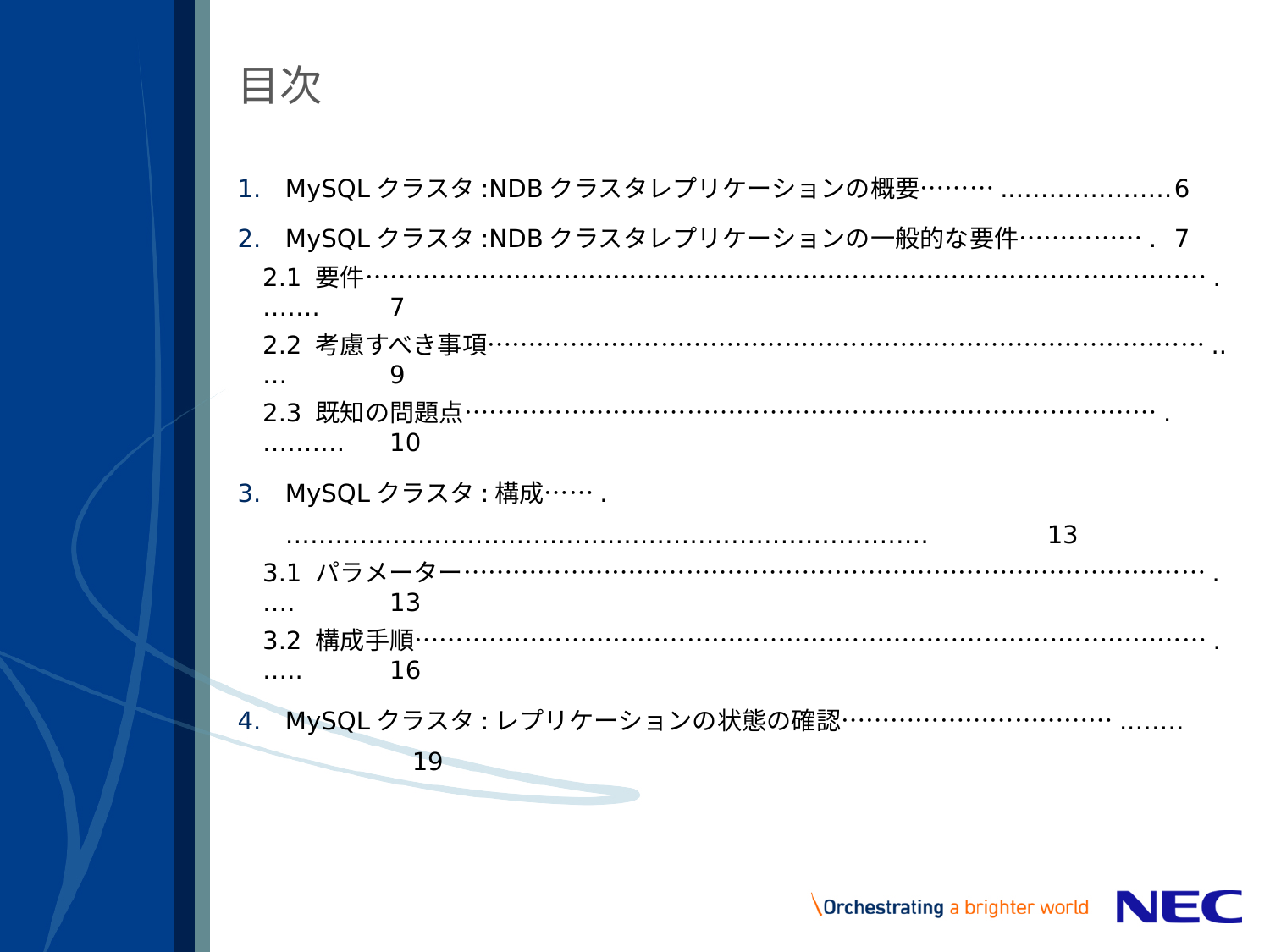

# 目次
MySQLクラスタ:NDBクラスタレプリケーションの概要………..……………….	6
MySQLクラスタ:NDBクラスタレプリケーションの一般的な要件…………….	7
2.1 要件………………………………………………………………………………………….…….	7
2.2 考慮すべき事項……………………………………………………………………………..…	9
2.3 既知の問題点………………………………………………………………………….……….	10
MySQLクラスタ:構成…….……………………………………………………………………	13
3.1 パラメーター……………………………………………………………………………….….	13
3.2 構成手順…………………………………………………………………………………….…..	16
MySQLクラスタ:レプリケーションの状態の確認……………………………..……	19